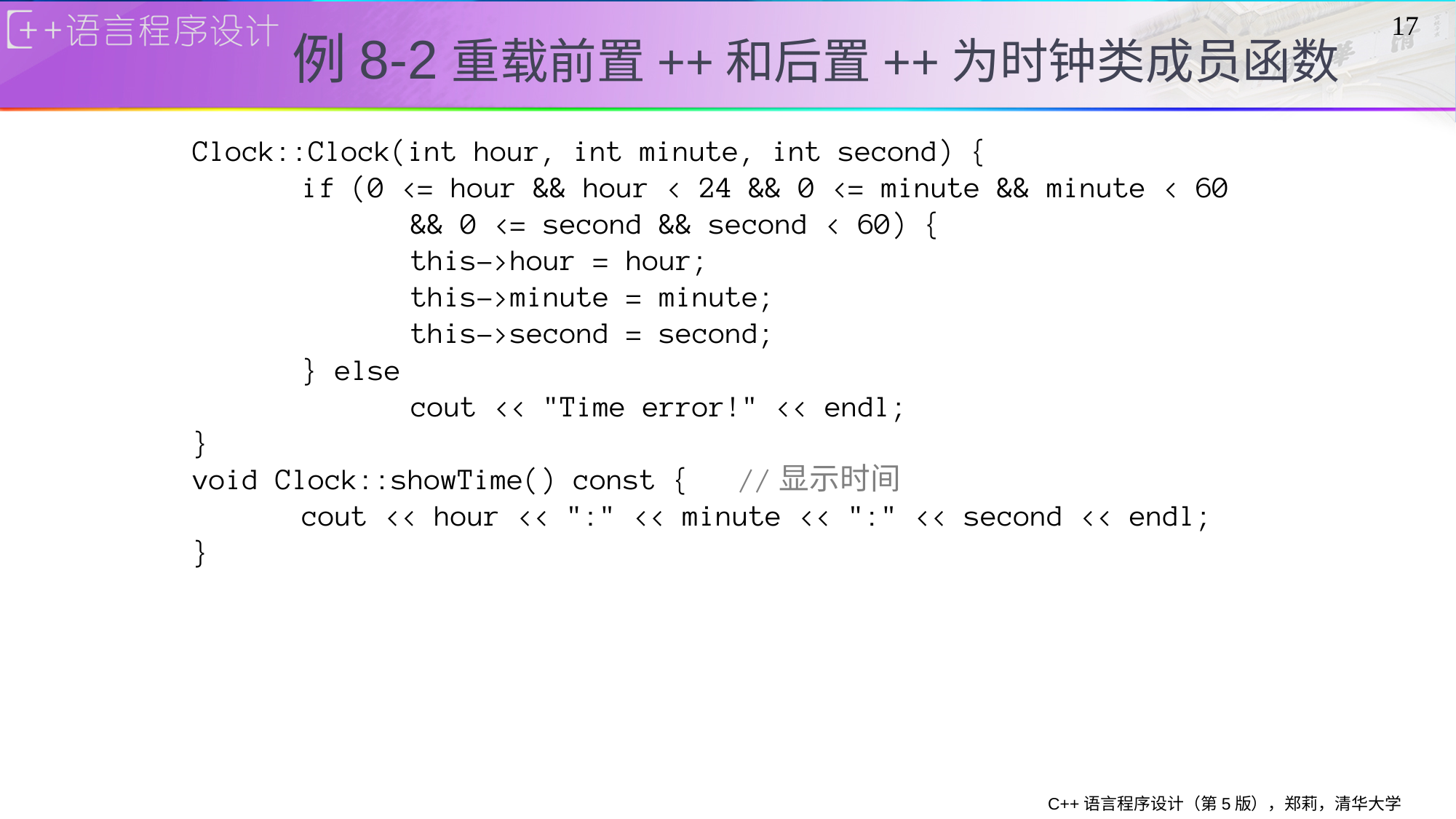

17
# 例8-2重载前置++和后置++为时钟类成员函数
Clock::Clock(int hour, int minute, int second) {
	if (0 <= hour && hour < 24 && 0 <= minute && minute < 60
		&& 0 <= second && second < 60) {
		this->hour = hour;
		this->minute = minute;
		this->second = second;
	} else
		cout << "Time error!" << endl;
}
void Clock::showTime() const {	//显示时间
	cout << hour << ":" << minute << ":" << second << endl;
}